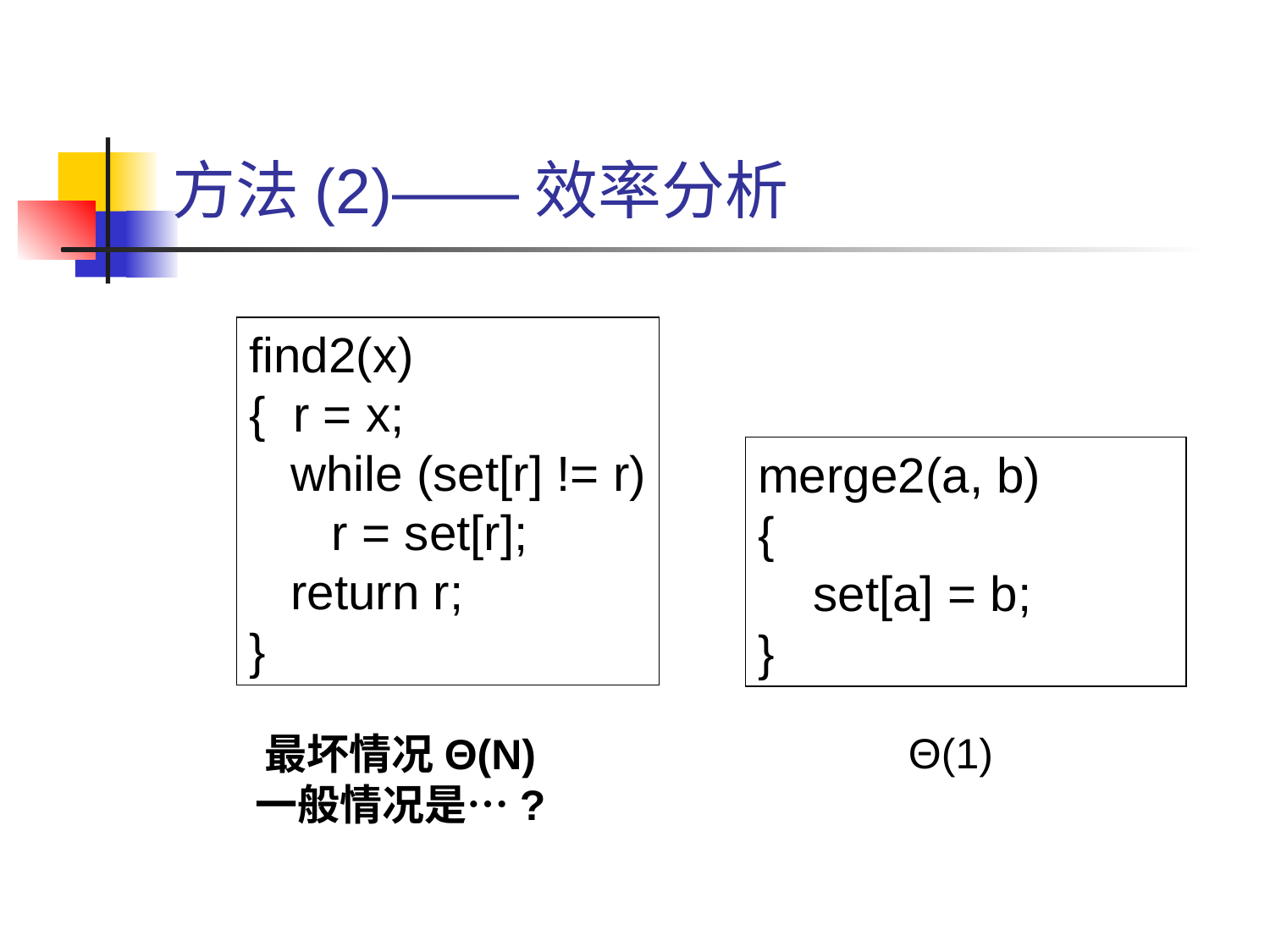

# 方法(2)——效率分析
find2(x)
{  r = x;
   while (set[r] != r)
      r = set[r];
   return r;
}
merge2(a, b)
{
    set[a] = b;
}
最坏情况Θ(N)
一般情况是…?
Θ(1)